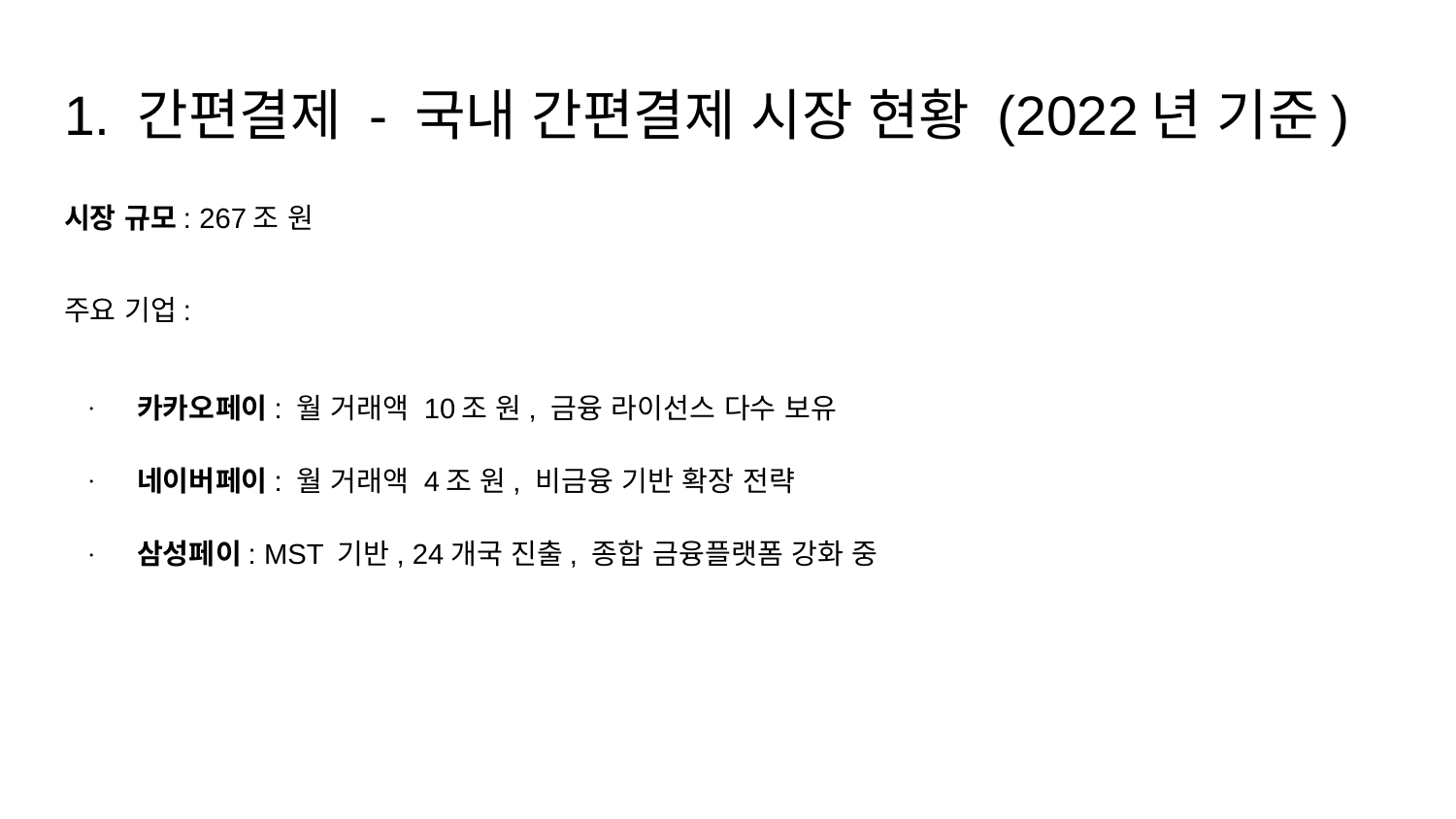

# 1. 간편결제 - 국내 간편결제 시장 현황 (2022년 기준)
시장 규모: 267조 원
주요 기업:
카카오페이: 월 거래액 10조 원, 금융 라이선스 다수 보유
네이버페이: 월 거래액 4조 원, 비금융 기반 확장 전략
삼성페이: MST 기반, 24개국 진출, 종합 금융플랫폼 강화 중